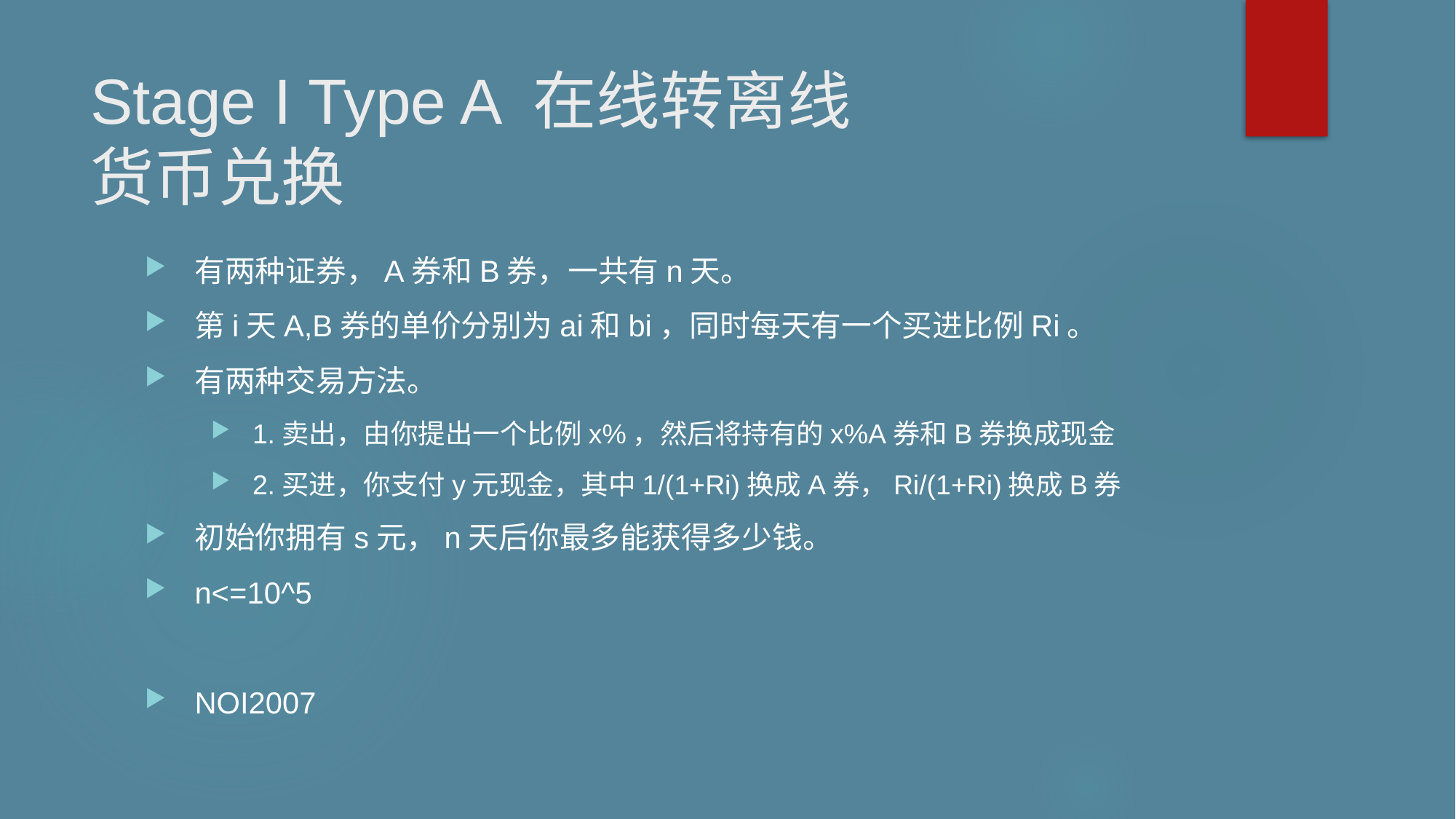

# Stage I Type A 在线转离线 货币兑换
有两种证券，A券和B券，一共有n天。
第i天A,B券的单价分别为ai和bi，同时每天有一个买进比例Ri。
有两种交易方法。
1.卖出，由你提出一个比例x%，然后将持有的x%A券和B券换成现金
2.买进，你支付y元现金，其中1/(1+Ri)换成A券，Ri/(1+Ri)换成B券
初始你拥有s元，n天后你最多能获得多少钱。
n<=10^5

NOI2007